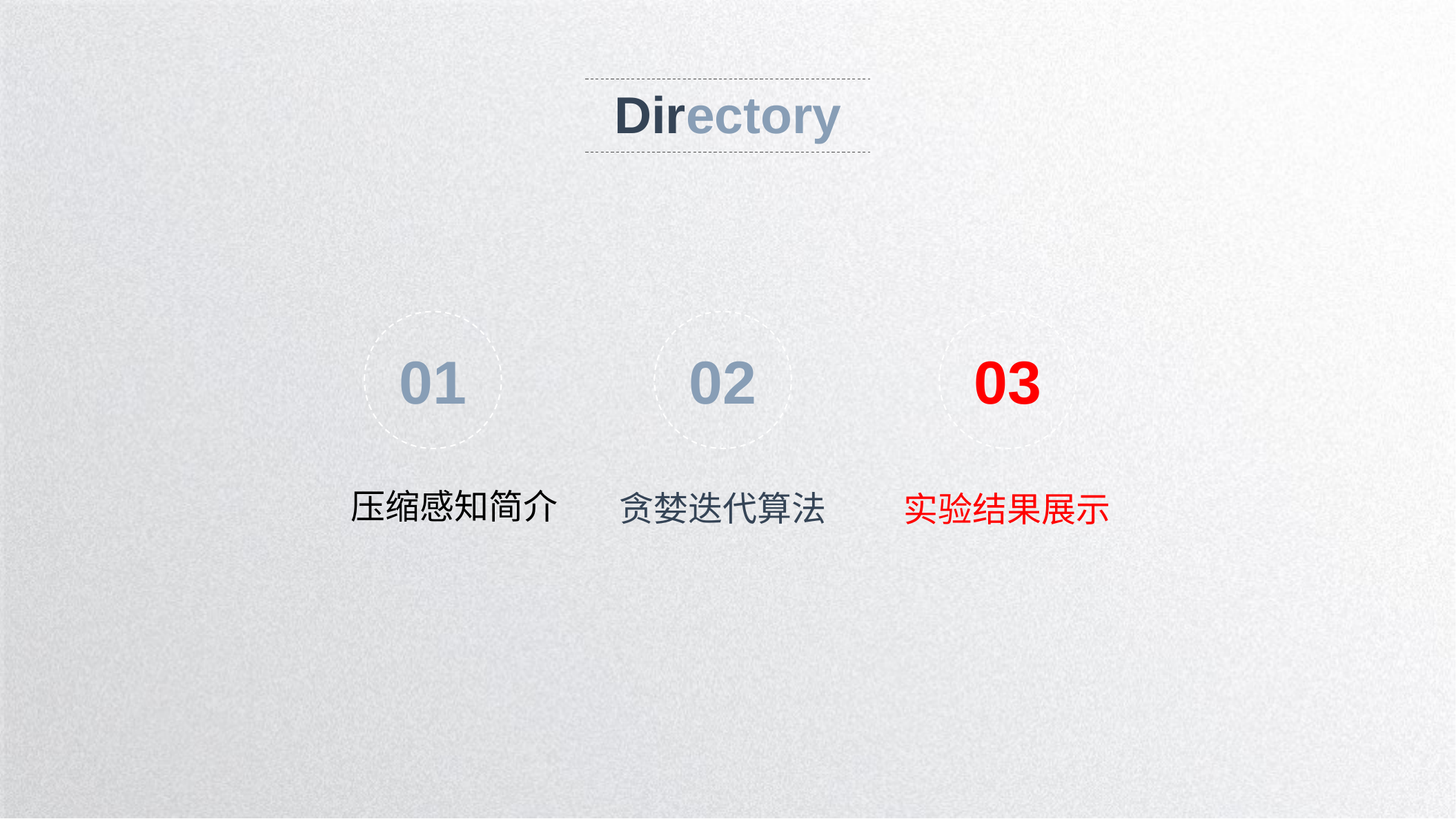

Directory
01
02
03
压缩感知简介
贪婪迭代算法
实验结果展示